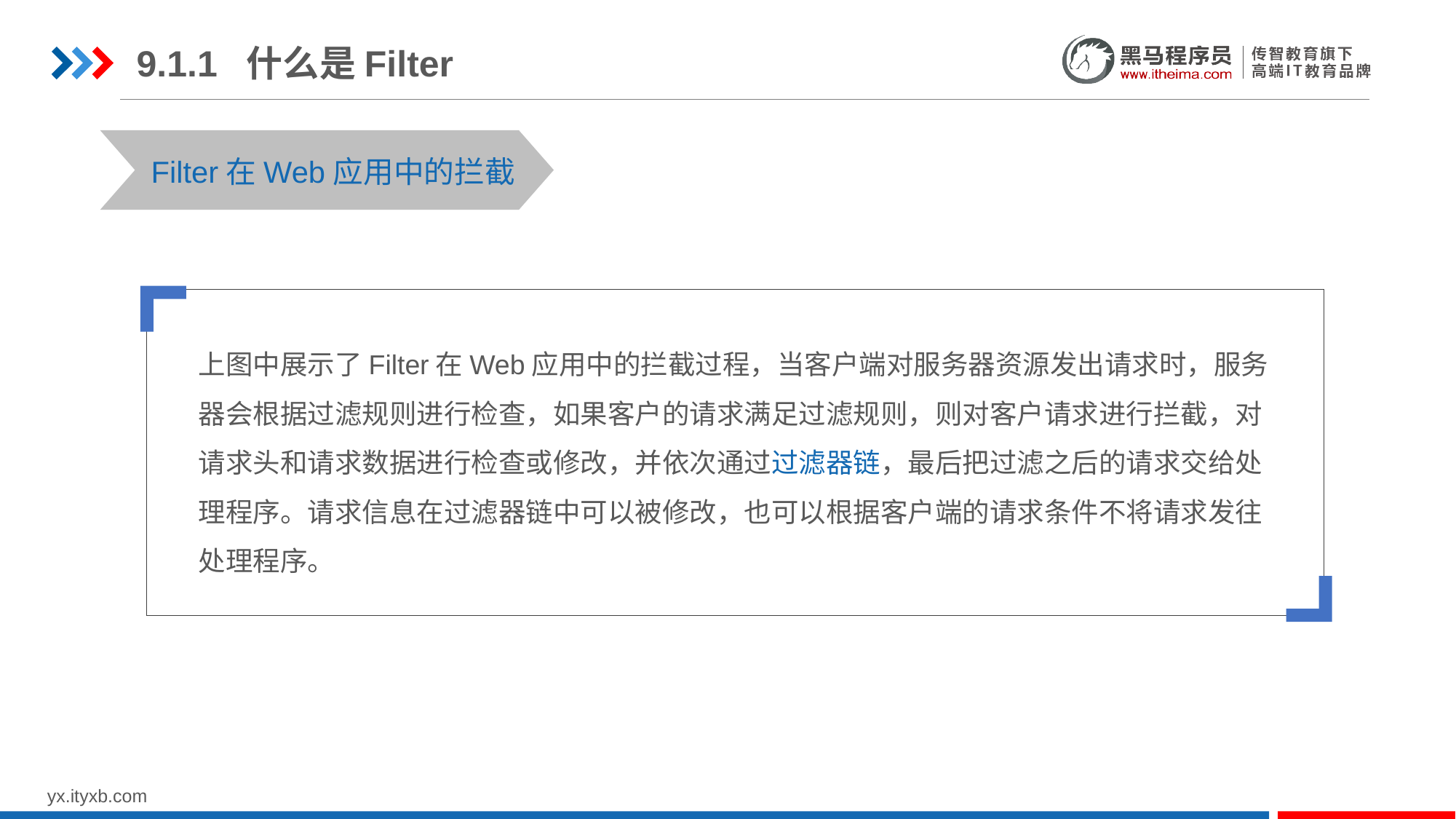

9.1.1  什么是Filter

Filter在Web应用中的拦截

上图中展示了Filter在Web应用中的拦截过程，当客户端对服务器资源发出请求时，服务器会根据过滤规则进行检查，如果客户的请求满足过滤规则，则对客户请求进行拦截，对请求头和请求数据进行检查或修改，并依次通过过滤器链，最后把过滤之后的请求交给处理程序。请求信息在过滤器链中可以被修改，也可以根据客户端的请求条件不将请求发往处理程序。